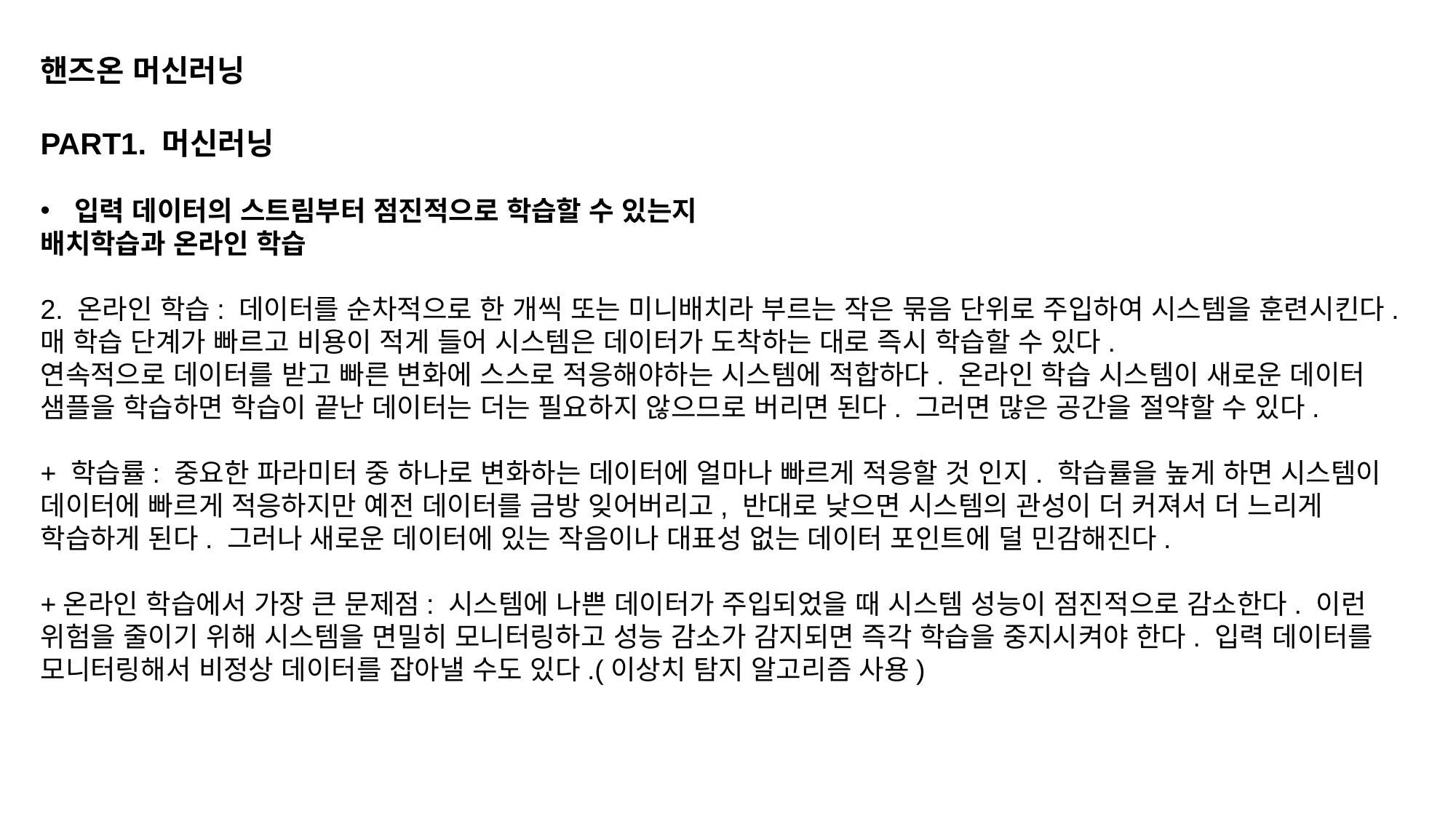

핸즈온 머신러닝

PART1. 머신러닝

입력 데이터의 스트림부터 점진적으로 학습할 수 있는지
배치학습과 온라인 학습

2. 온라인 학습: 데이터를 순차적으로 한 개씩 또는 미니배치라 부르는 작은 묶음 단위로 주입하여 시스템을 훈련시킨다. 매 학습 단계가 빠르고 비용이 적게 들어 시스템은 데이터가 도착하는 대로 즉시 학습할 수 있다.
연속적으로 데이터를 받고 빠른 변화에 스스로 적응해야하는 시스템에 적합하다. 온라인 학습 시스템이 새로운 데이터 샘플을 학습하면 학습이 끝난 데이터는 더는 필요하지 않으므로 버리면 된다. 그러면 많은 공간을 절약할 수 있다.

+ 학습률: 중요한 파라미터 중 하나로 변화하는 데이터에 얼마나 빠르게 적응할 것 인지. 학습률을 높게 하면 시스템이 데이터에 빠르게 적응하지만 예전 데이터를 금방 잊어버리고, 반대로 낮으면 시스템의 관성이 더 커져서 더 느리게 학습하게 된다. 그러나 새로운 데이터에 있는 작음이나 대표성 없는 데이터 포인트에 덜 민감해진다.

+온라인 학습에서 가장 큰 문제점: 시스템에 나쁜 데이터가 주입되었을 때 시스템 성능이 점진적으로 감소한다. 이런 위험을 줄이기 위해 시스템을 면밀히 모니터링하고 성능 감소가 감지되면 즉각 학습을 중지시켜야 한다. 입력 데이터를 모니터링해서 비정상 데이터를 잡아낼 수도 있다.(이상치 탐지 알고리즘 사용)